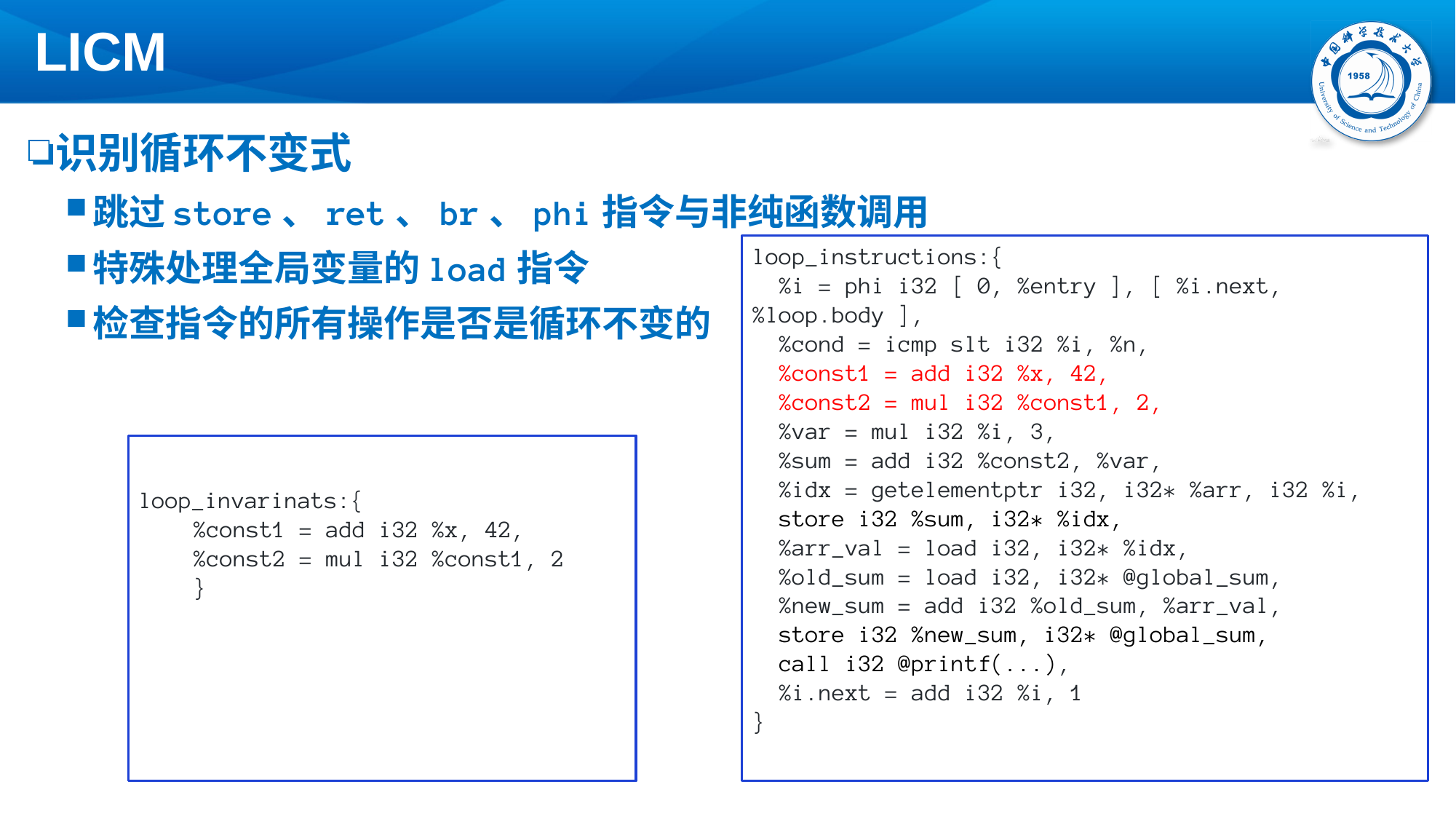

# LICM
识别循环不变式
跳过store、ret、br、phi指令与非纯函数调用
特殊处理全局变量的load指令
检查指令的所有操作是否是循环不变的
loop_instructions:{
  %i = phi i32 [ 0, %entry ], [ %i.next, %loop.body ],
  %cond = icmp slt i32 %i, %n,
  %const1 = add i32 %x, 42,
  %const2 = mul i32 %const1, 2,
  %var = mul i32 %i, 3,
  %sum = add i32 %const2, %var,
  %idx = getelementptr i32, i32* %arr, i32 %i,
  store i32 %sum, i32* %idx,
  %arr_val = load i32, i32* %idx,
  %old_sum = load i32, i32* @global_sum,
  %new_sum = add i32 %old_sum, %arr_val,
  store i32 %new_sum, i32* @global_sum,
  call i32 @printf(...),
  %i.next = add i32 %i, 1
}

loop_invarinats:{
%const1 = add i32 %x, 42,
%const2 = mul i32 %const1, 2
}